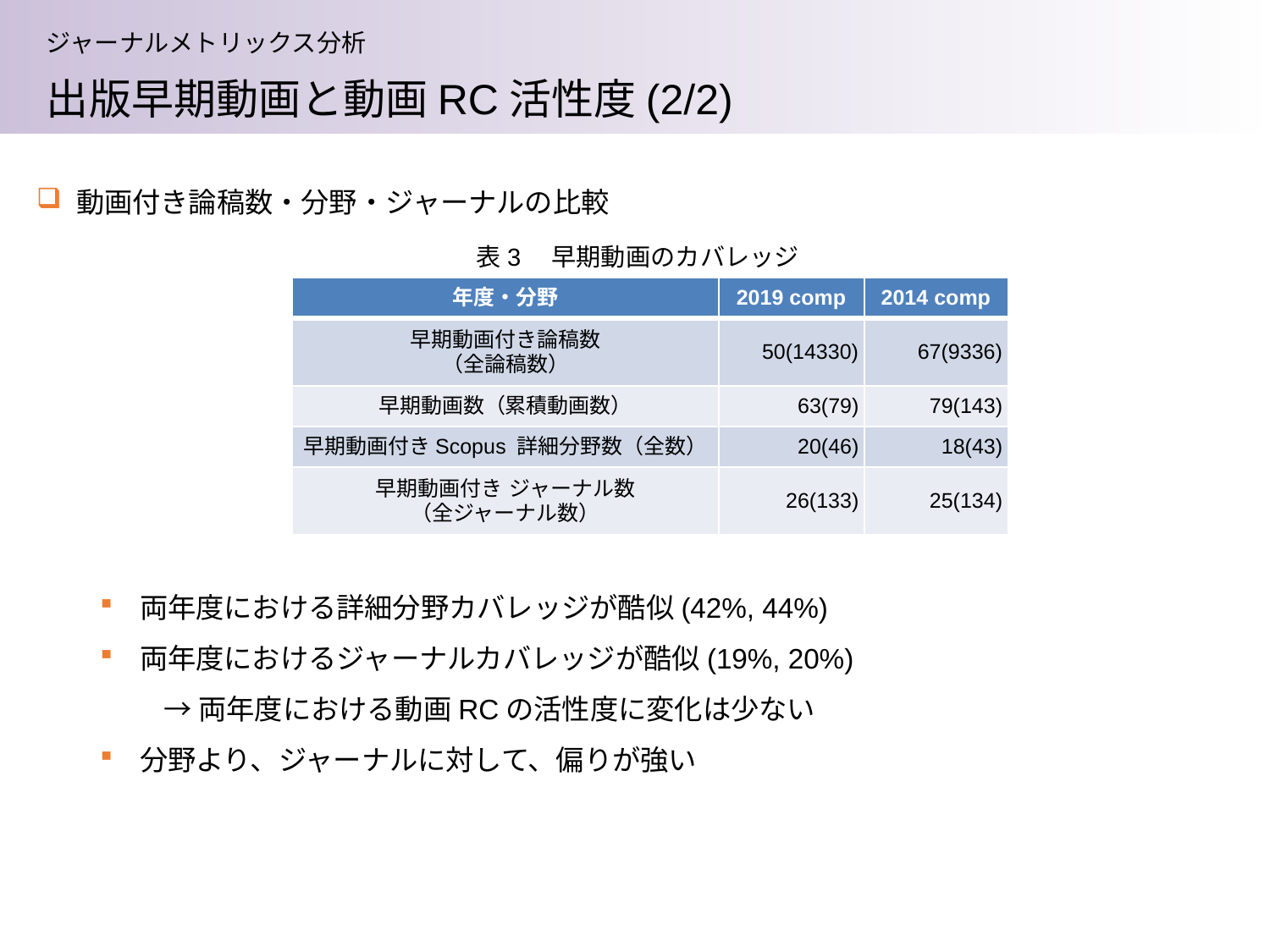

ジャーナルメトリックス分析
出版早期動画と動画RC活性度(2/2)
動画付き論稿数・分野・ジャーナルの比較

両年度における詳細分野カバレッジが酷似(42%, 44%)
両年度におけるジャーナルカバレッジが酷似(19%, 20%)
→両年度における動画RCの活性度に変化は少ない
分野より、ジャーナルに対して、偏りが強い

表3　早期動画のカバレッジ
| 年度・分野 | 2019 comp | 2014 comp |
| --- | --- | --- |
| 早期動画付き論稿数 （全論稿数） | 50(14330) | 67(9336) |
| 早期動画数（累積動画数） | 63(79) | 79(143) |
| 早期動画付きScopus 詳細分野数（全数） | 20(46) | 18(43) |
| 早期動画付き ジャーナル数 （全ジャーナル数） | 26(133) | 25(134) |